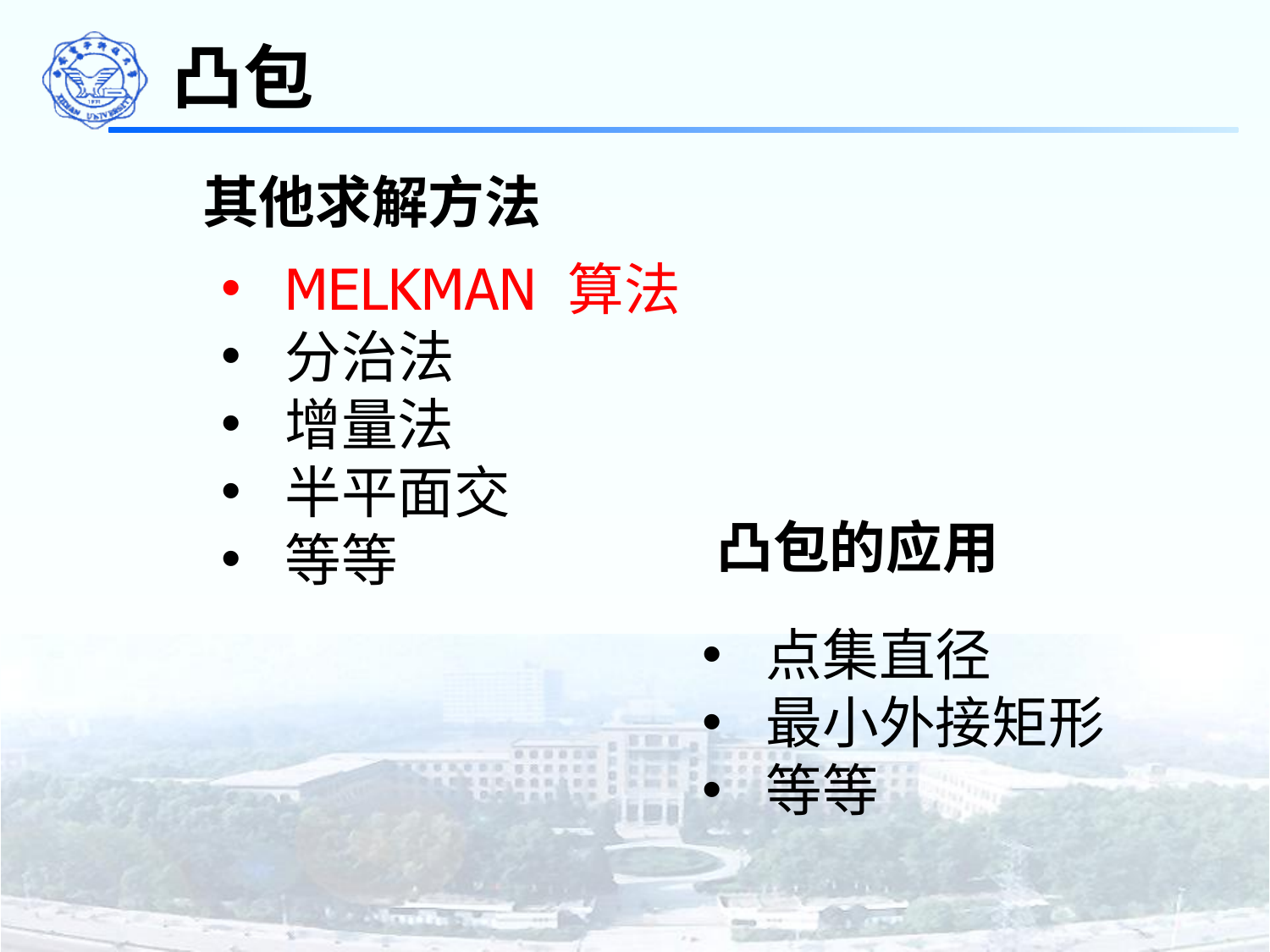

# 凸包
其他求解方法
MELKMAN 算法
分治法
增量法
半平面交
等等
凸包的应用
点集直径
最小外接矩形
等等